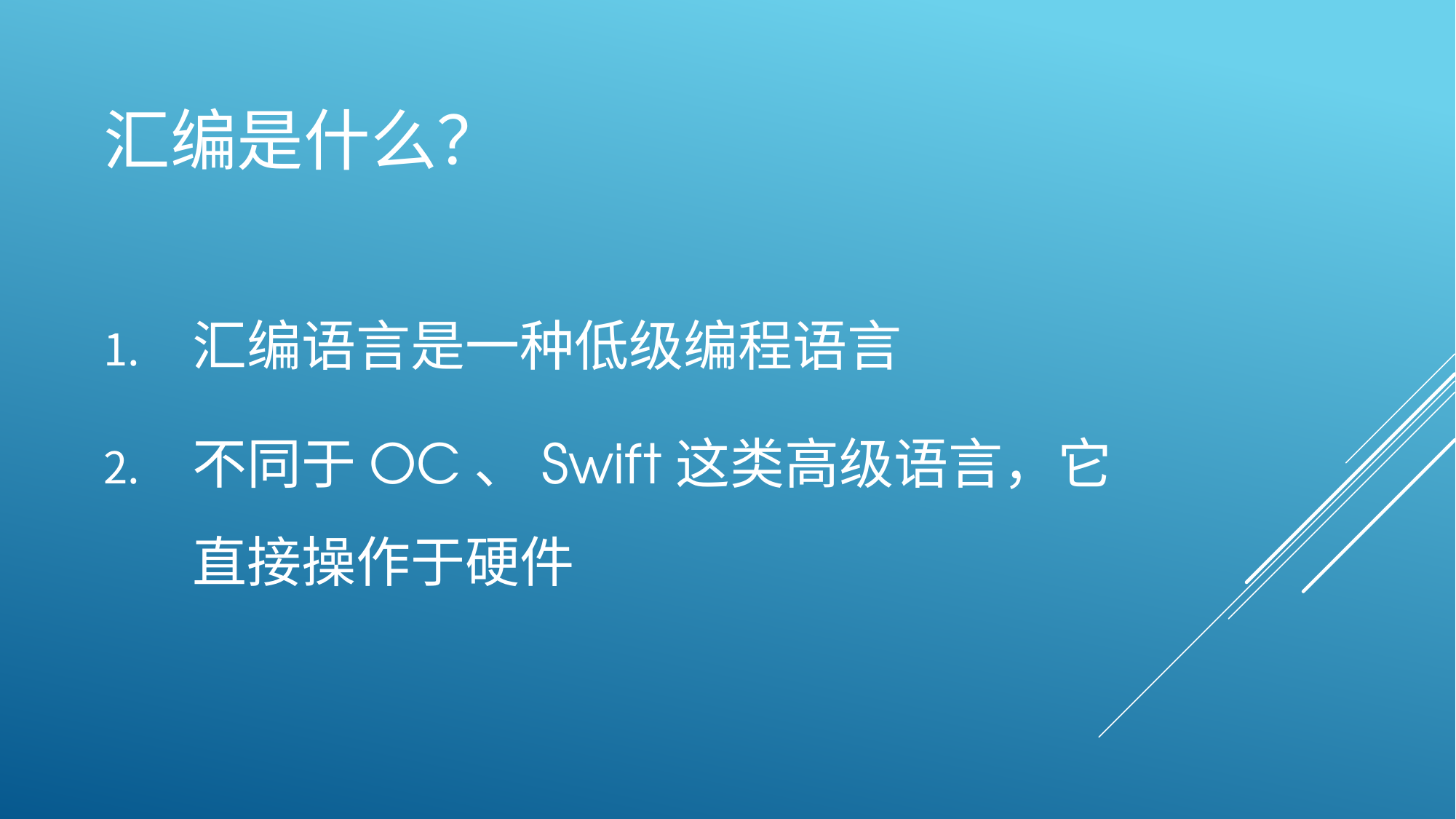

# 汇编是什么？
汇编语言是一种低级编程语言
不同于OC、Swift这类高级语言，它直接操作于硬件